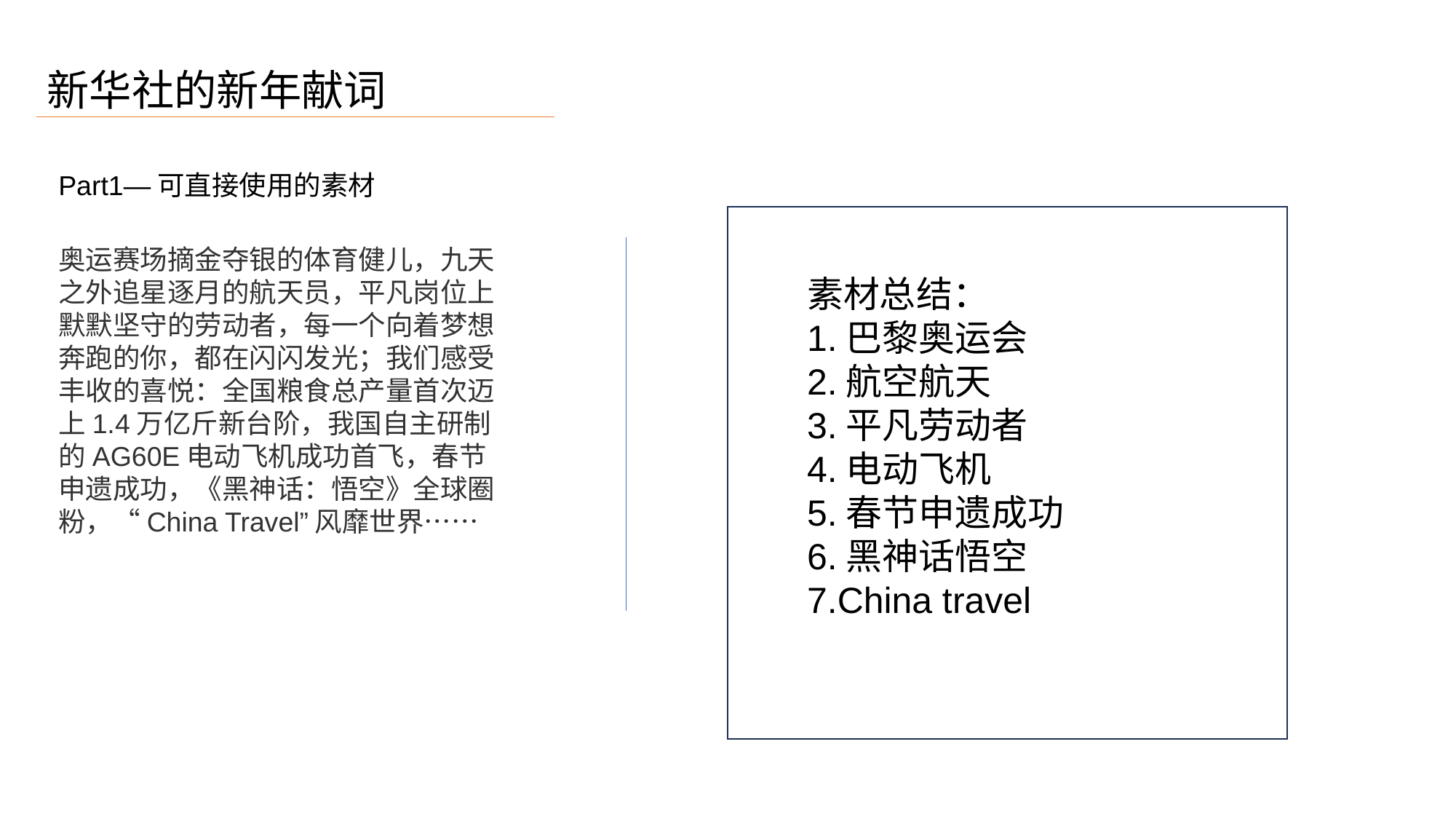

新华社的新年献词
Part1—可直接使用的素材

奥运赛场摘金夺银的体育健儿，九天之外追星逐月的航天员，平凡岗位上默默坚守的劳动者，每一个向着梦想奔跑的你，都在闪闪发光；我们感受丰收的喜悦：全国粮食总产量首次迈上1.4万亿斤新台阶，我国自主研制的AG60E电动飞机成功首飞，春节申遗成功，《黑神话：悟空》全球圈粉，“China Travel”风靡世界……
素材总结：
1.巴黎奥运会
2.航空航天
3.平凡劳动者
4.电动飞机
5.春节申遗成功
6.黑神话悟空
7.China travel